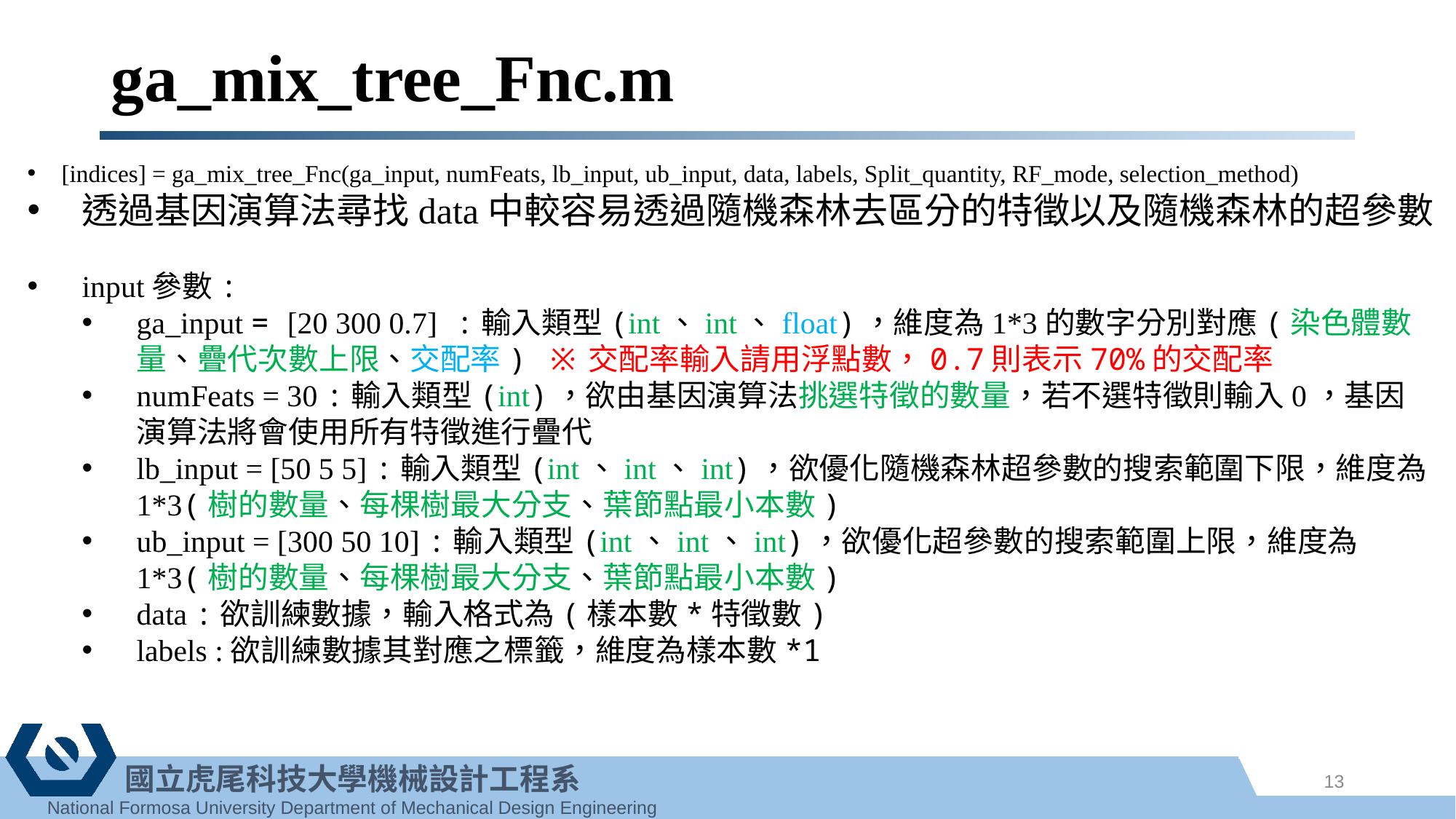

# ga_mix_tree_Fnc.m
[indices] = ga_mix_tree_Fnc(ga_input, numFeats, lb_input, ub_input, data, labels, Split_quantity, RF_mode, selection_method)
透過基因演算法尋找data中較容易透過隨機森林去區分的特徵以及隨機森林的超參數

input參數:
ga_input = [20 300 0.7] :輸入類型(int、int、float)，維度為1*3的數字分別對應(染色體數量、疊代次數上限、交配率) ※交配率輸入請用浮點數，0.7則表示70%的交配率
numFeats = 30 :輸入類型(int)，欲由基因演算法挑選特徵的數量，若不選特徵則輸入0，基因演算法將會使用所有特徵進行疊代
lb_input = [50 5 5] :輸入類型(int、int、int)，欲優化隨機森林超參數的搜索範圍下限，維度為1*3(樹的數量、每棵樹最大分支、葉節點最小本數)
ub_input = [300 50 10] :輸入類型(int、int、int)，欲優化超參數的搜索範圍上限，維度為1*3(樹的數量、每棵樹最大分支、葉節點最小本數)
data :欲訓練數據，輸入格式為(樣本數*特徵數)
labels :欲訓練數據其對應之標籤，維度為樣本數*1
13